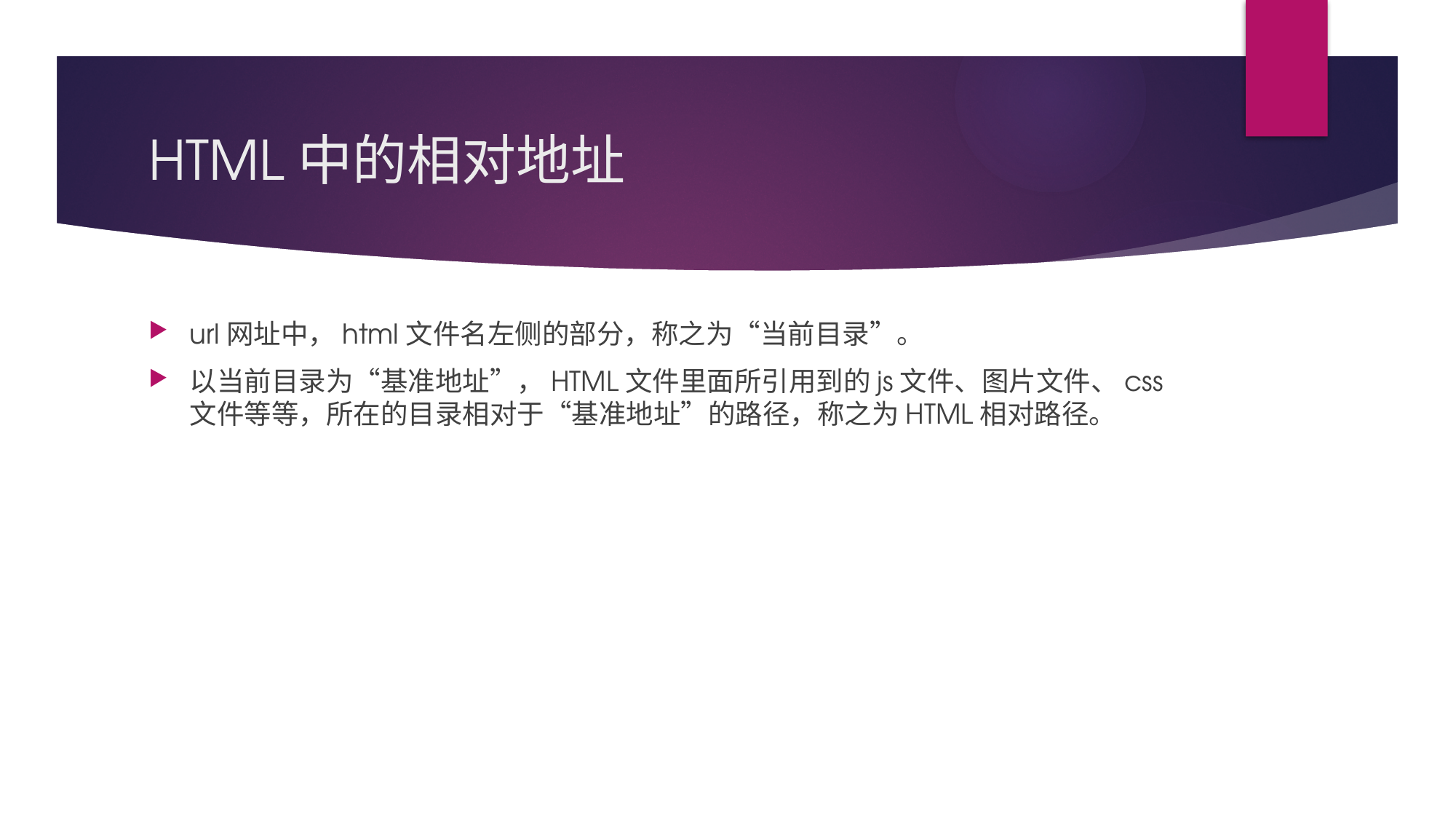

# HTML中的相对地址
url网址中，html文件名左侧的部分，称之为“当前目录”。
以当前目录为“基准地址”，HTML文件里面所引用到的js文件、图片文件、css文件等等，所在的目录相对于“基准地址”的路径，称之为HTML相对路径。